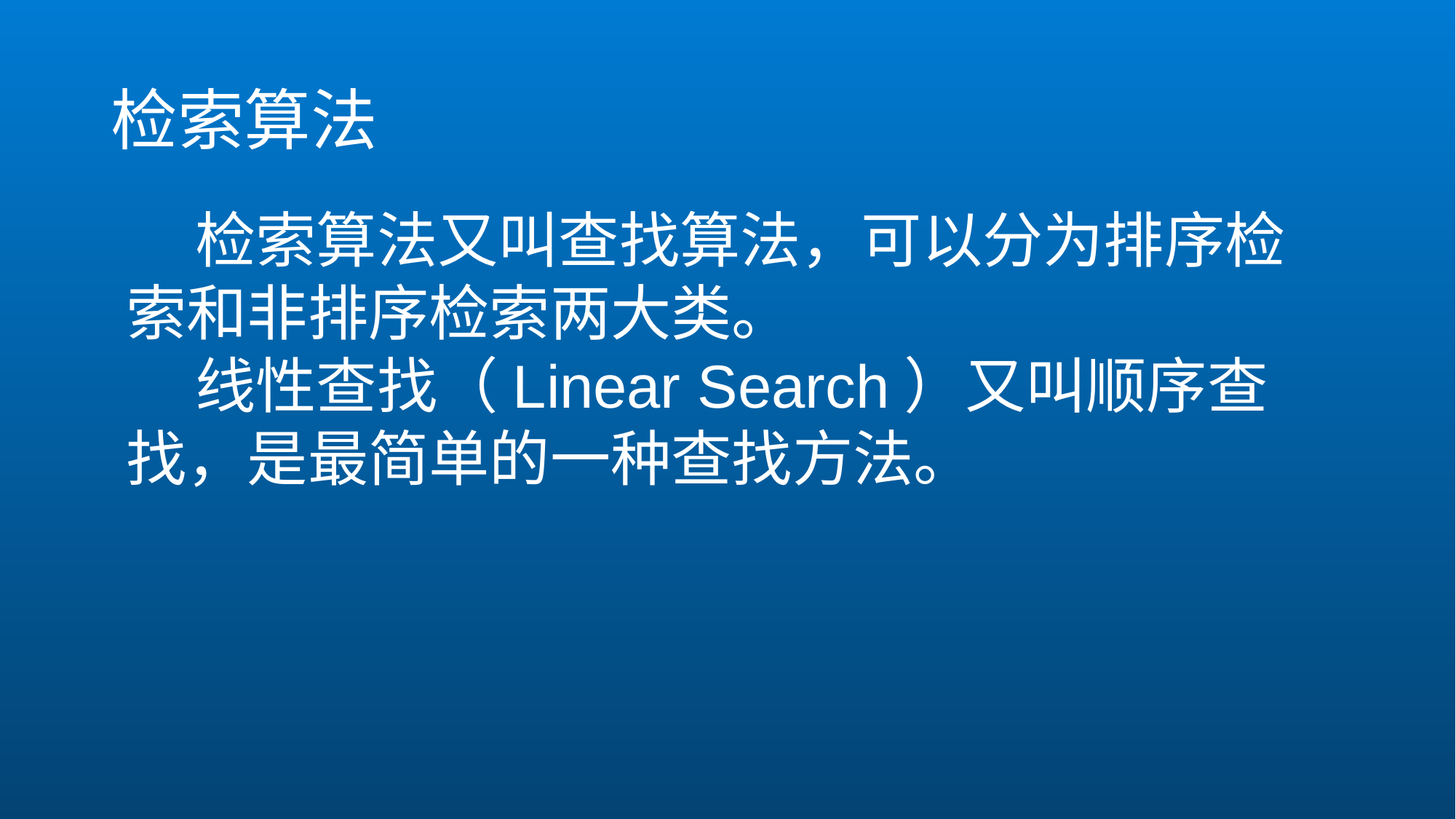

# 检索算法
    检索算法又叫查找算法，可以分为排序检索和非排序检索两大类。
    线性查找（Linear Search）又叫顺序查找，是最简单的一种查找方法。